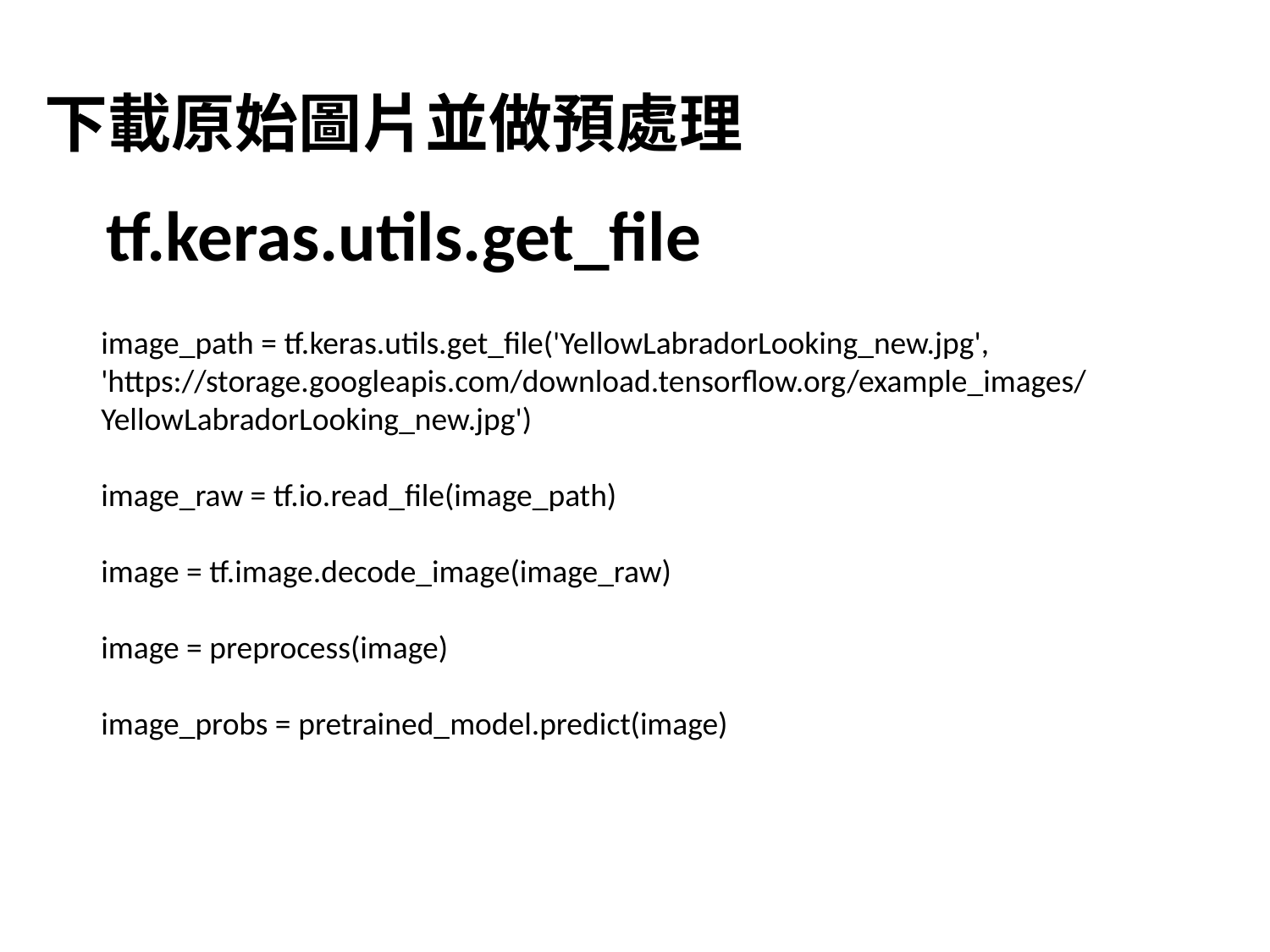

下載原始圖片並做預處理
tf.keras.utils.get_file
image_path = tf.keras.utils.get_file('YellowLabradorLooking_new.jpg', 'https://storage.googleapis.com/download.tensorflow.org/example_images/YellowLabradorLooking_new.jpg')

image_raw = tf.io.read_file(image_path)

image = tf.image.decode_image(image_raw)

image = preprocess(image)

image_probs = pretrained_model.predict(image)